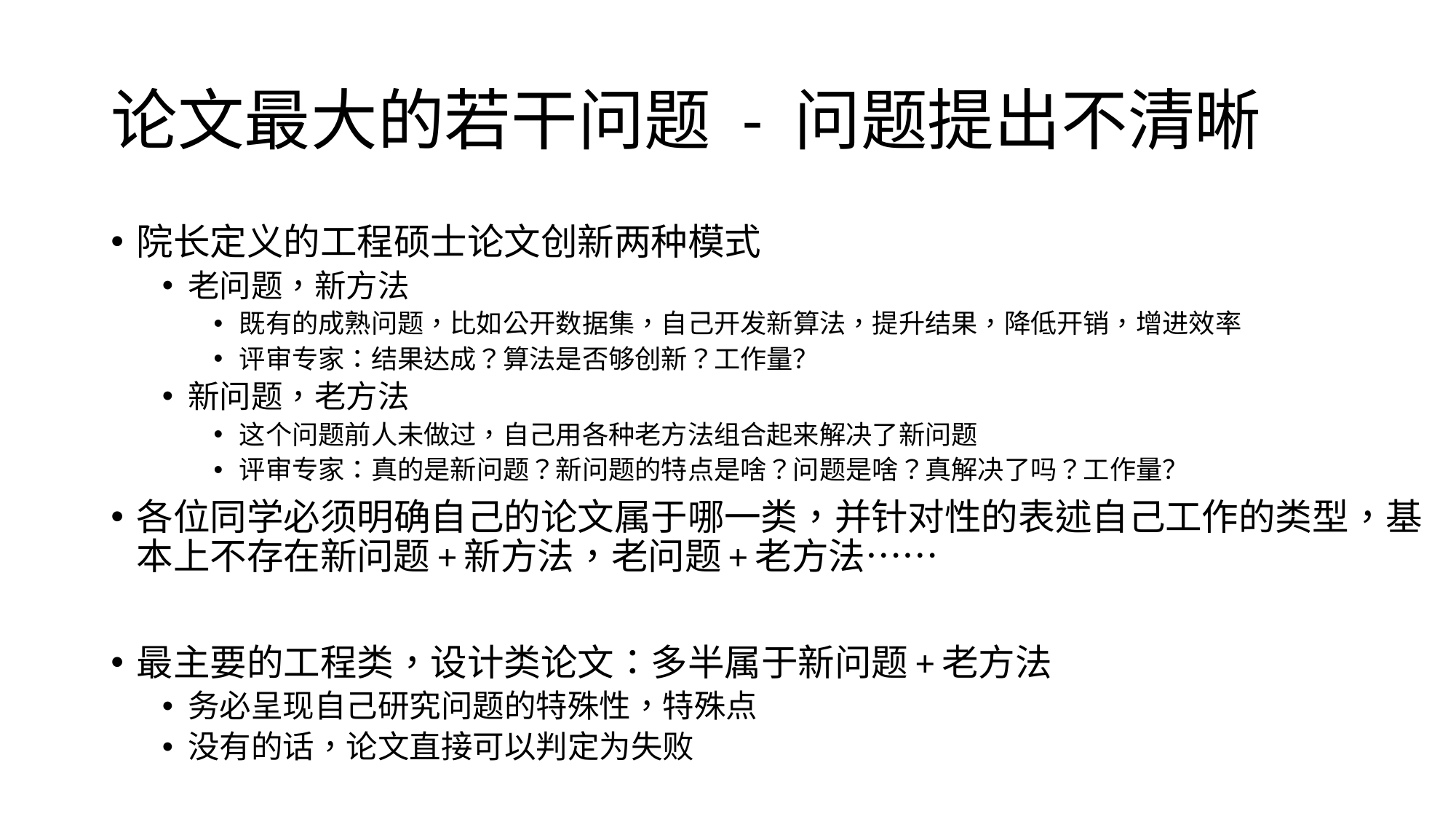

# 论文最大的若干问题 - 问题提出不清晰
院长定义的工程硕士论文创新两种模式
老问题，新方法
既有的成熟问题，比如公开数据集，自己开发新算法，提升结果，降低开销，增进效率
评审专家：结果达成？算法是否够创新？工作量？
新问题，老方法
这个问题前人未做过，自己用各种老方法组合起来解决了新问题
评审专家：真的是新问题？新问题的特点是啥？问题是啥？真解决了吗？工作量？
各位同学必须明确自己的论文属于哪一类，并针对性的表述自己工作的类型，基本上不存在新问题+新方法，老问题+老方法……

最主要的工程类，设计类论文：多半属于新问题+老方法
务必呈现自己研究问题的特殊性，特殊点
没有的话，论文直接可以判定为失败